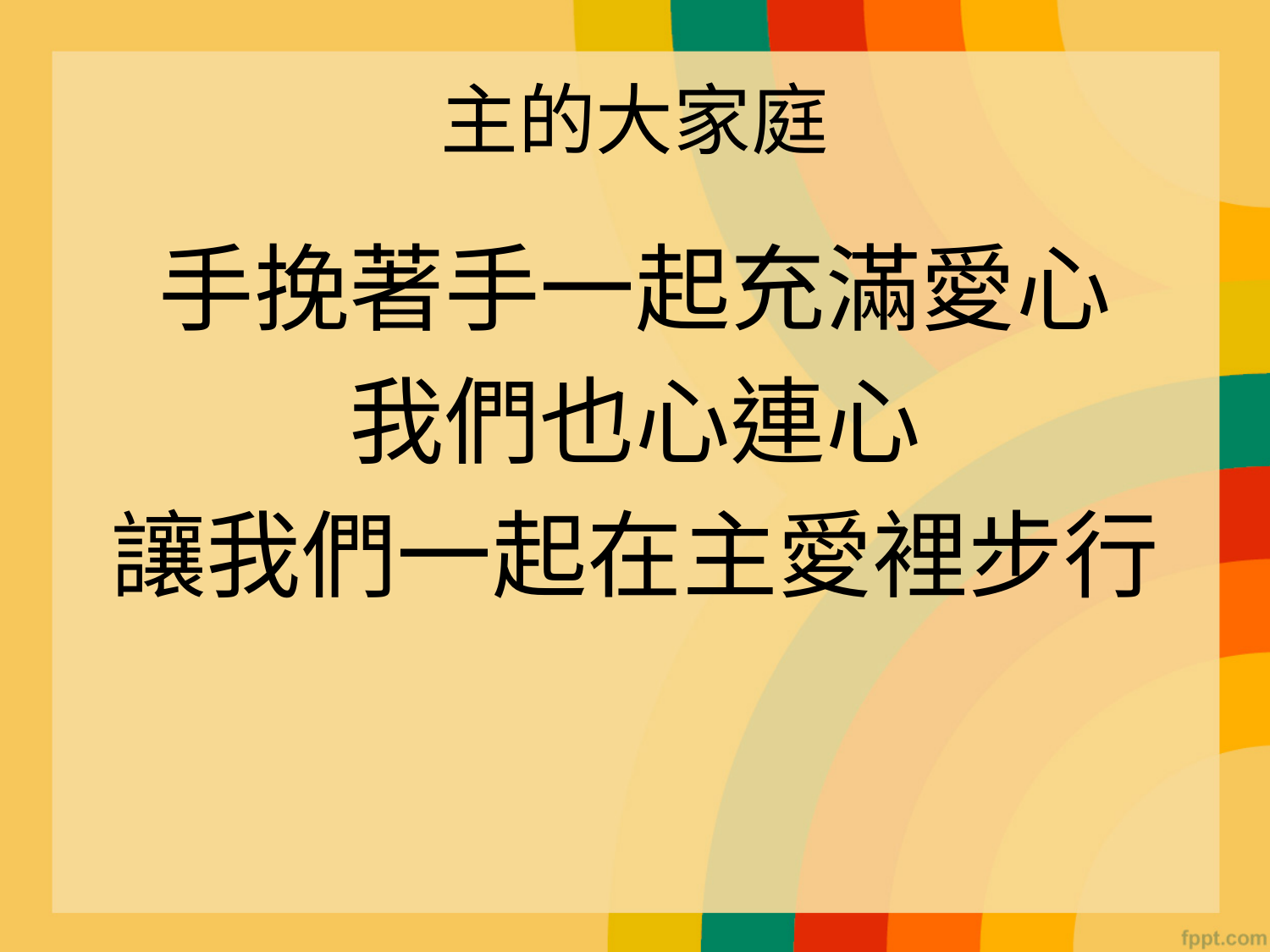

# 主的大家庭
手挽著手一起充滿愛心
我們也心連心
讓我們一起在主愛裡步行